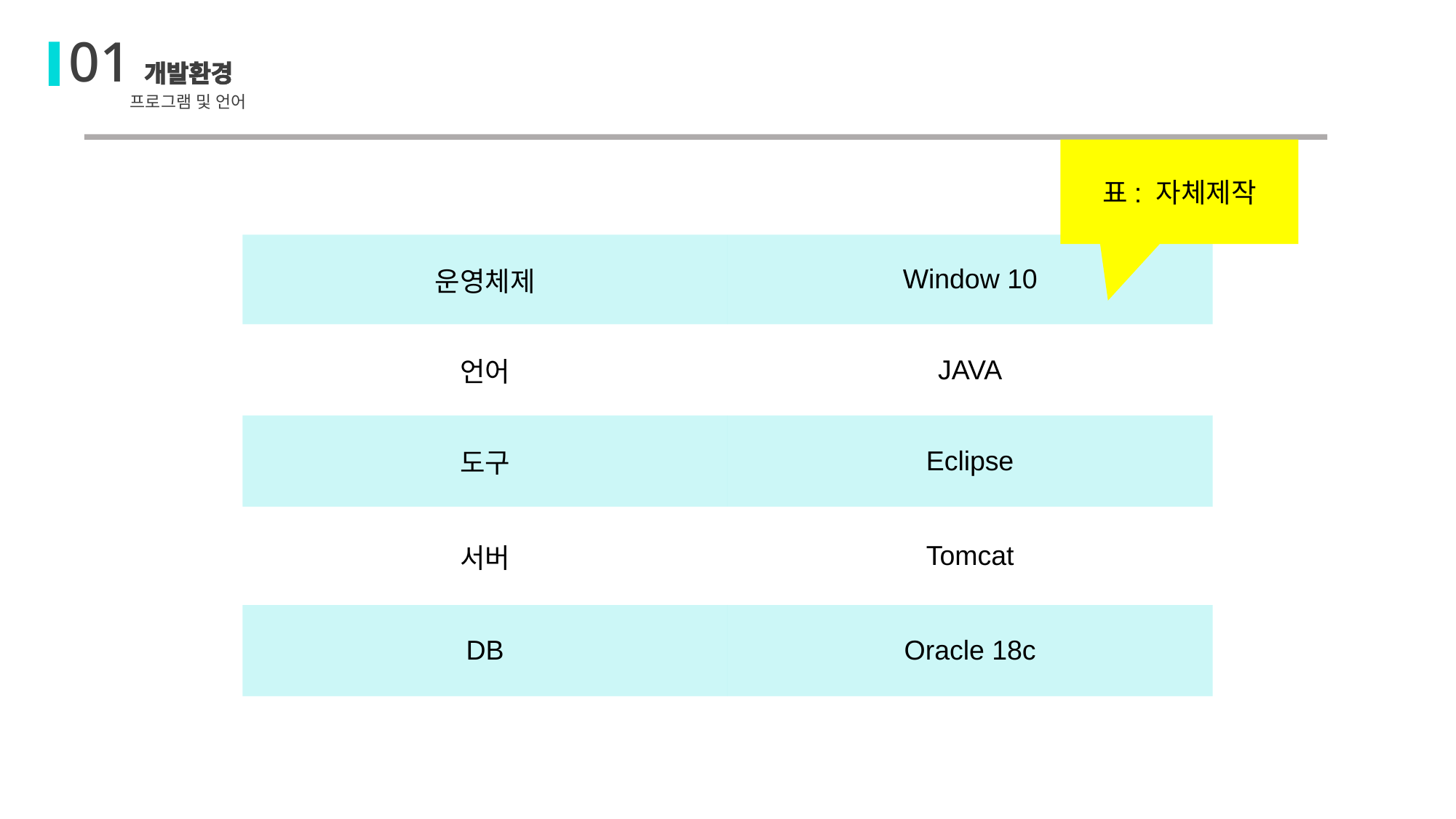

01개발환경

프로그램 및 언어

표: 자체제작
| 운영체제 | Window 10 |
| --- | --- |
| 언어 | JAVA |
| 도구 | Eclipse |
| 서버 | Tomcat |
| DB | Oracle 18c |